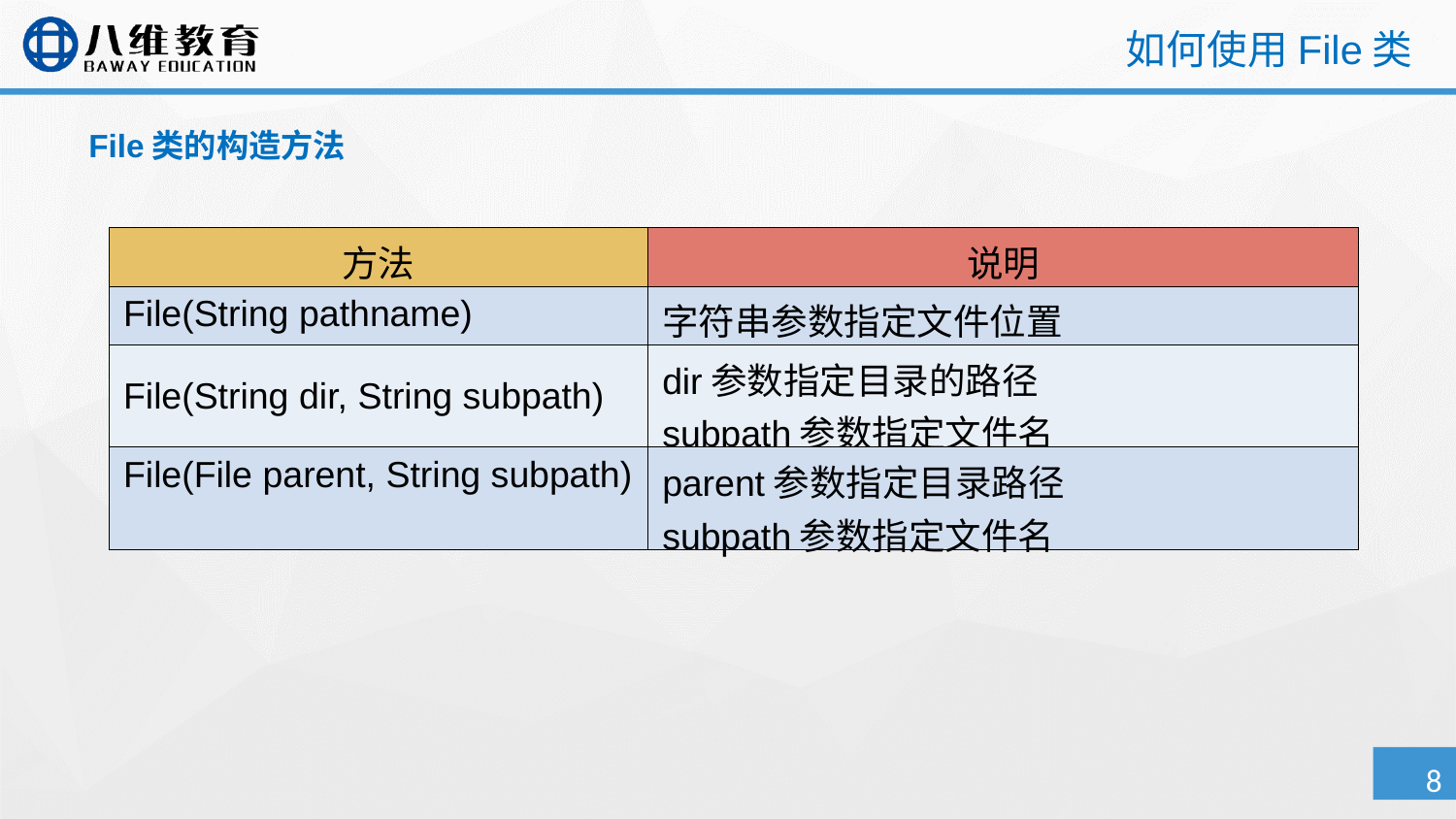

# 如何使用File类
File类的构造方法
| 方法 | 说明 |
| --- | --- |
| File(String pathname) | 字符串参数指定文件位置 |
| File(String dir, String subpath) | dir参数指定目录的路径 subpath参数指定文件名 |
| File(File parent, String subpath) | parent参数指定目录路径 subpath参数指定文件名 |